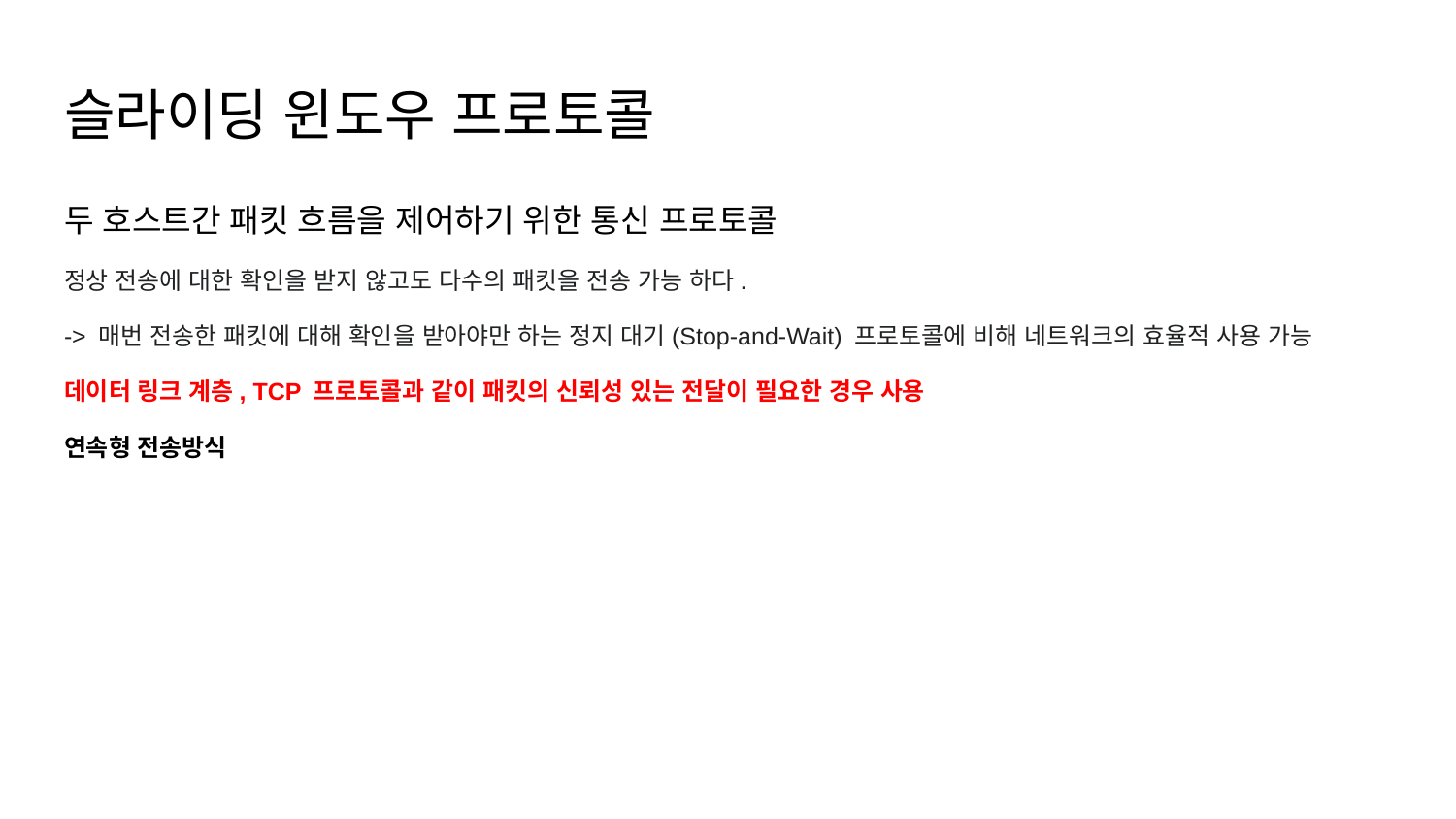

# 슬라이딩 윈도우 프로토콜
두 호스트간 패킷 흐름을 제어하기 위한 통신 프로토콜
정상 전송에 대한 확인을 받지 않고도 다수의 패킷을 전송 가능 하다.
-> 매번 전송한 패킷에 대해 확인을 받아야만 하는 정지 대기(Stop-and-Wait) 프로토콜에 비해 네트워크의 효율적 사용 가능
데이터 링크 계층, TCP 프로토콜과 같이 패킷의 신뢰성 있는 전달이 필요한 경우 사용
연속형 전송방식